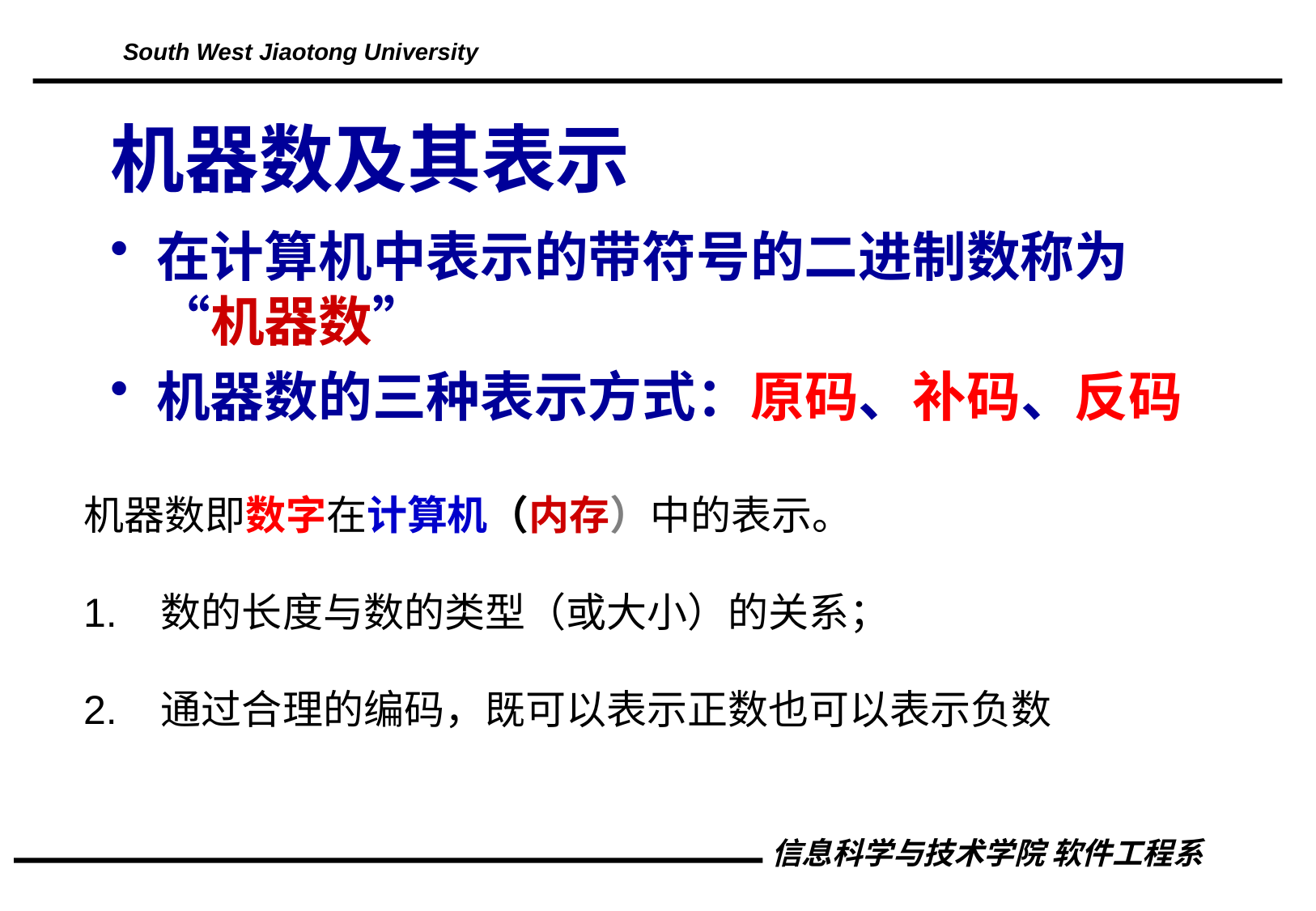

# 机器数及其表示
在计算机中表示的带符号的二进制数称为“机器数”
机器数的三种表示方式：原码、补码、反码

机器数即数字在计算机（内存）中的表示。

1.   数的长度与数的类型（或大小）的关系；

2.   通过合理的编码，既可以表示正数也可以表示负数